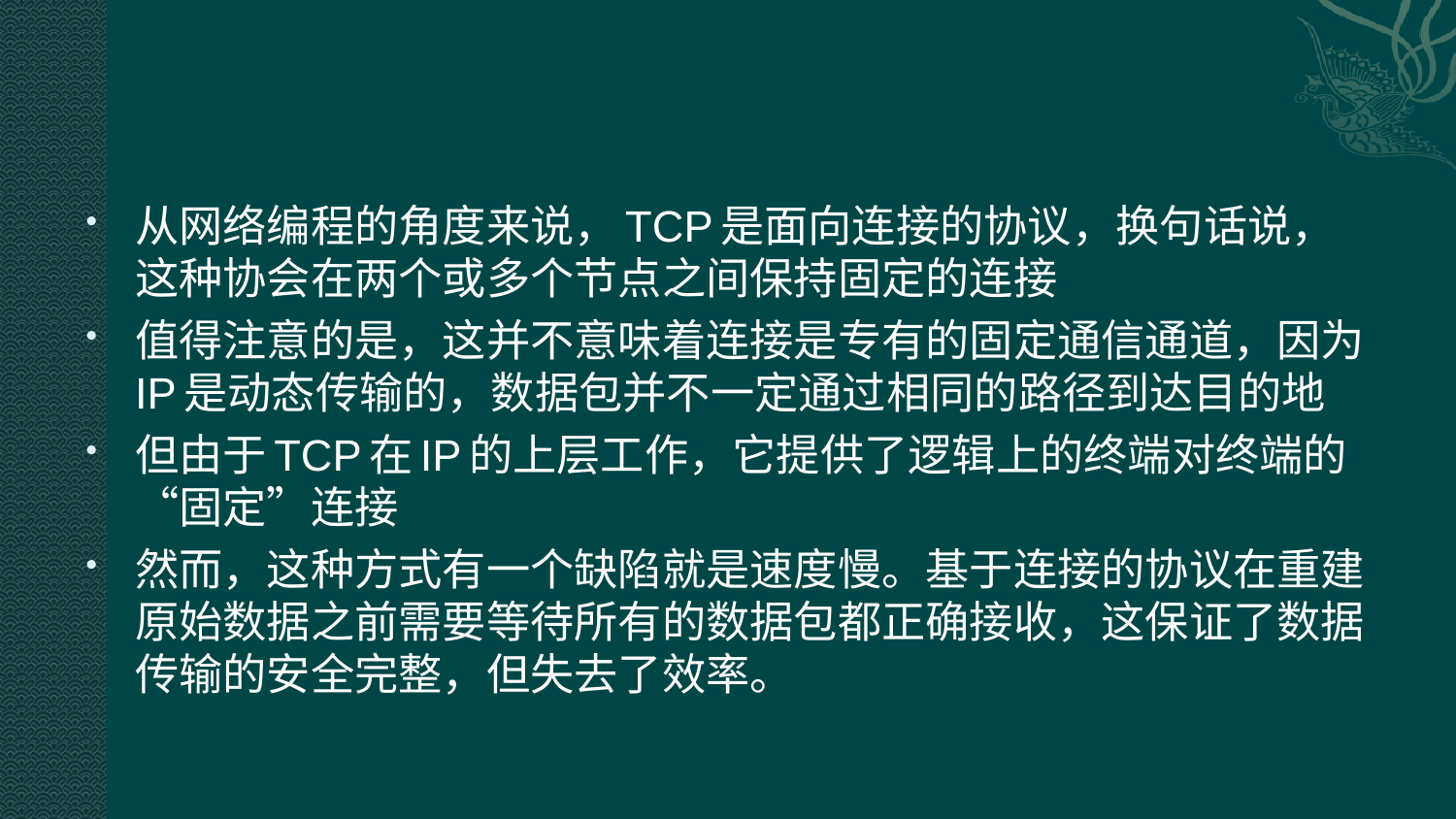

#
从网络编程的角度来说，TCP是面向连接的协议，换句话说，这种协会在两个或多个节点之间保持固定的连接
值得注意的是，这并不意味着连接是专有的固定通信通道，因为IP是动态传输的，数据包并不一定通过相同的路径到达目的地
但由于TCP在IP的上层工作，它提供了逻辑上的终端对终端的“固定”连接
然而，这种方式有一个缺陷就是速度慢。基于连接的协议在重建原始数据之前需要等待所有的数据包都正确接收，这保证了数据传输的安全完整，但失去了效率。